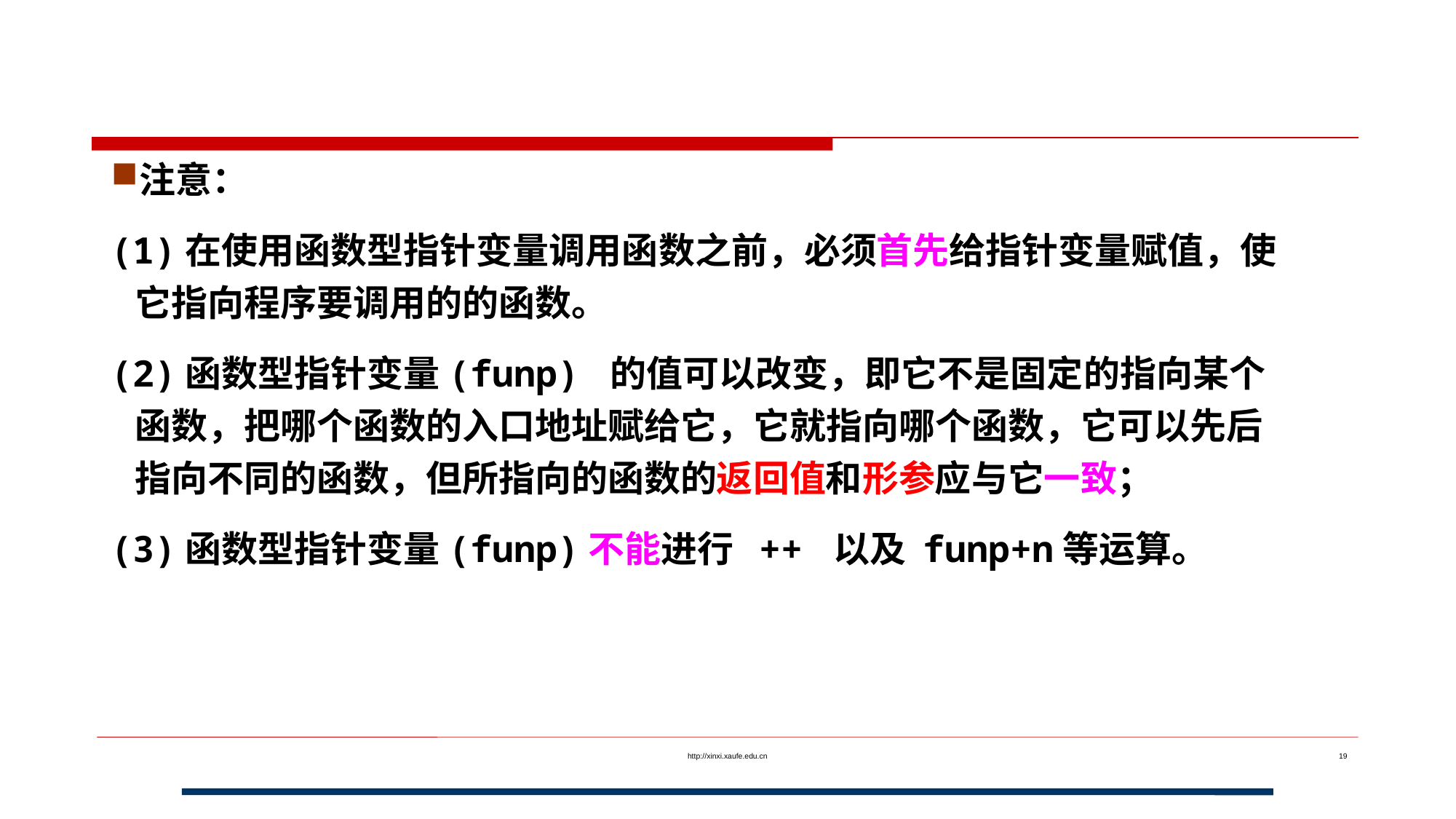

注意：
(1)在使用函数型指针变量调用函数之前，必须首先给指针变量赋值，使它指向程序要调用的的函数。
(2)函数型指针变量(funp) 的值可以改变，即它不是固定的指向某个函数，把哪个函数的入口地址赋给它，它就指向哪个函数，它可以先后指向不同的函数，但所指向的函数的返回值和形参应与它一致；
(3)函数型指针变量(funp)不能进行  ++ 以及 funp+n等运算。
http://xinxi.xaufe.edu.cn
19